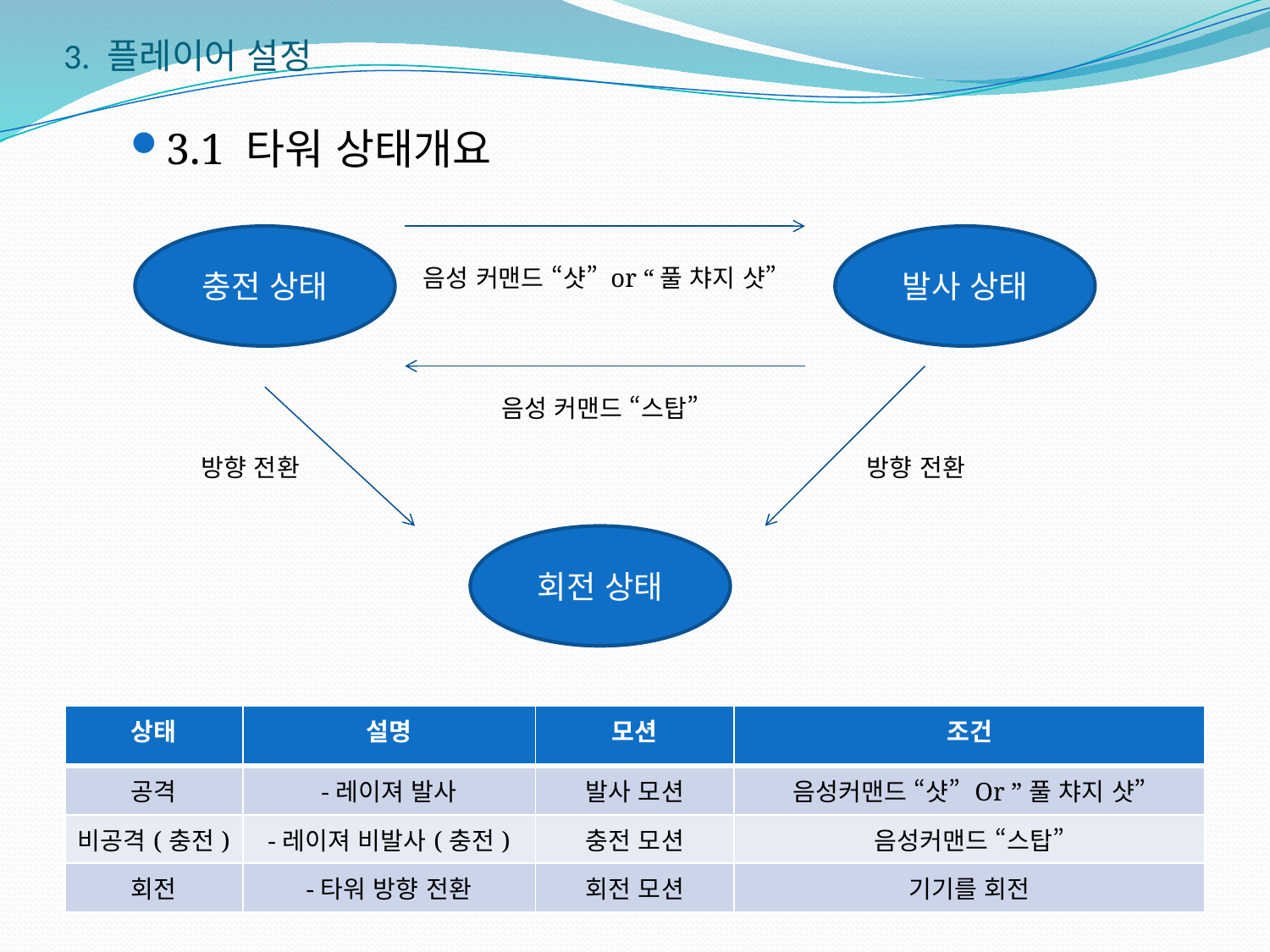

# 3. 플레이어 설정
3.1 타워 상태개요
충전 상태
발사 상태
음성 커맨드 “샷” or “풀 챠지 샷”
음성 커맨드 “스탑”
방향 전환
방향 전환
회전 상태
| 상태 | 설명 | 모션 | 조건 |
| --- | --- | --- | --- |
| 공격 | -레이져 발사 | 발사 모션 | 음성커맨드 “샷” Or ”풀 챠지 샷” |
| 비공격(충전) | -레이져 비발사(충전) | 충전 모션 | 음성커맨드 “스탑” |
| 회전 | -타워 방향 전환 | 회전 모션 | 기기를 회전 |